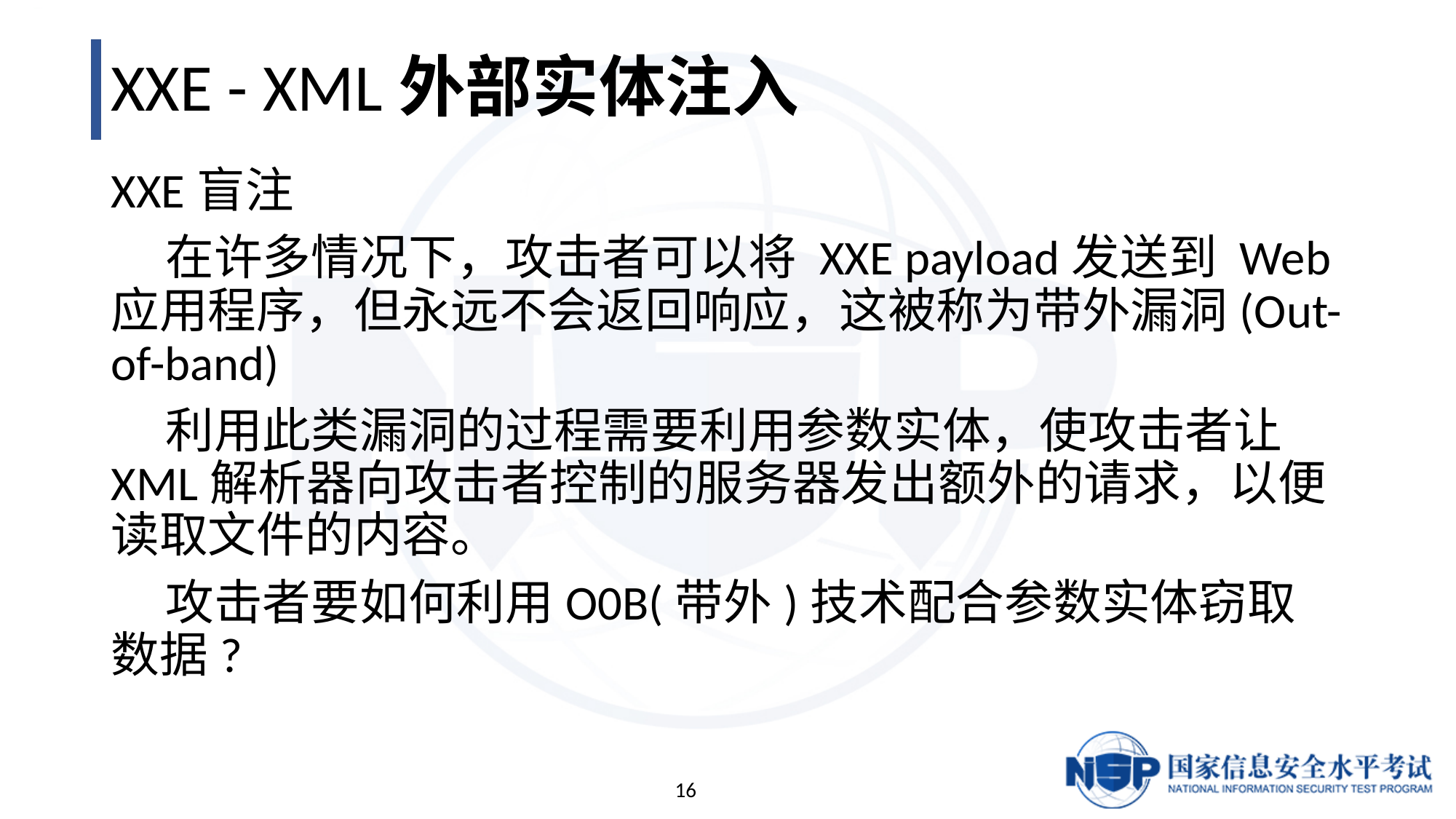

# XXE - XML外部实体注入
XXE盲注
在许多情况下，攻击者可以将 XXE payload发送到 Web 应用程序，但永远不会返回响应，这被称为带外漏洞(Out-of-band)
利用此类漏洞的过程需要利用参数实体，使攻击者让 XML解析器向攻击者控制的服务器发出额外的请求，以便读取文件的内容。
攻击者要如何利用O0B(带外)技术配合参数实体窃取数据?